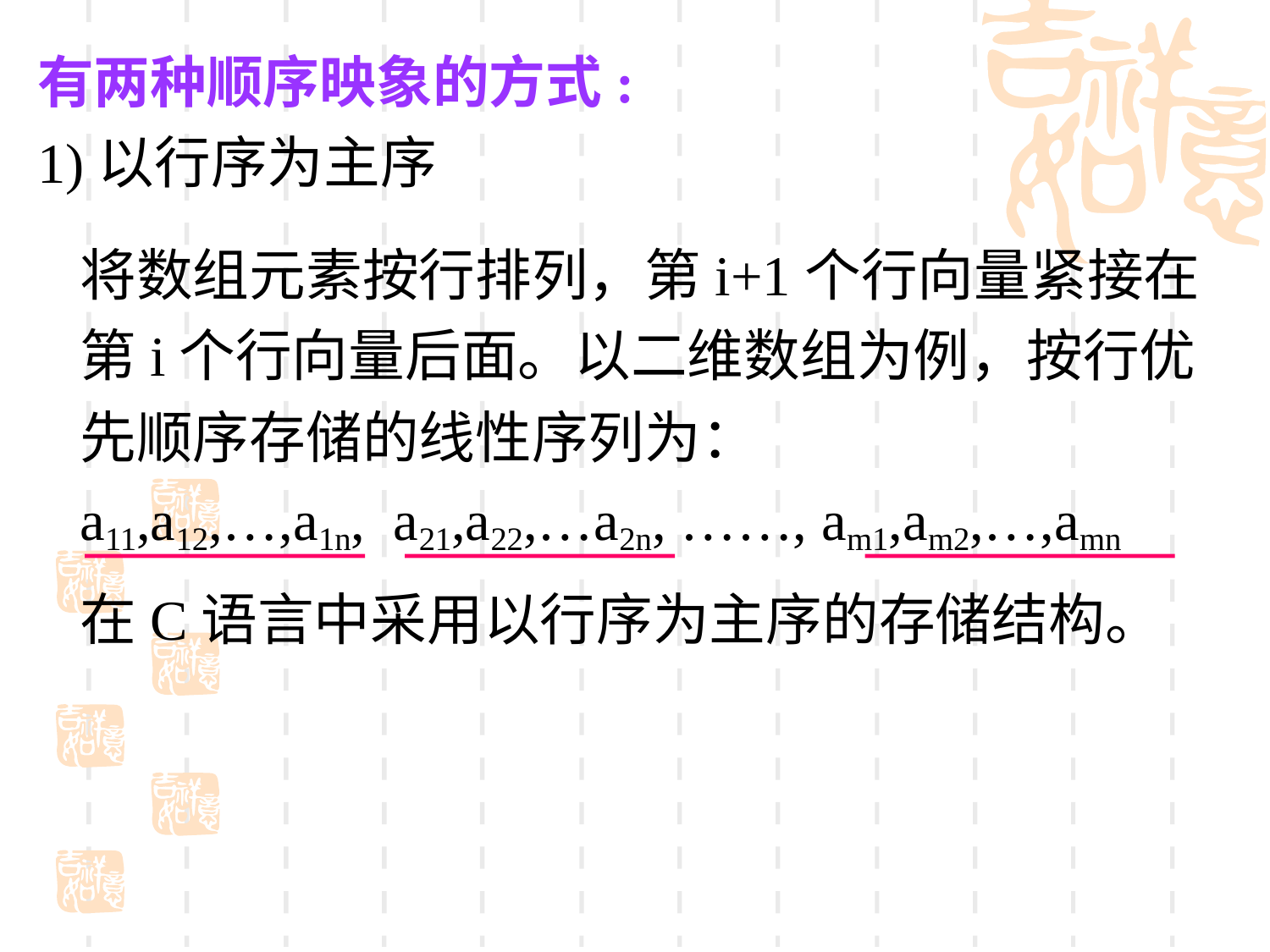

有两种顺序映象的方式:
1)以行序为主序
将数组元素按行排列，第i+1个行向量紧接在第i个行向量后面。以二维数组为例，按行优先顺序存储的线性序列为：
a11,a12,…,a1n,  a21,a22,…a2n, ……, am1,am2,…,amn
在C语言中采用以行序为主序的存储结构。